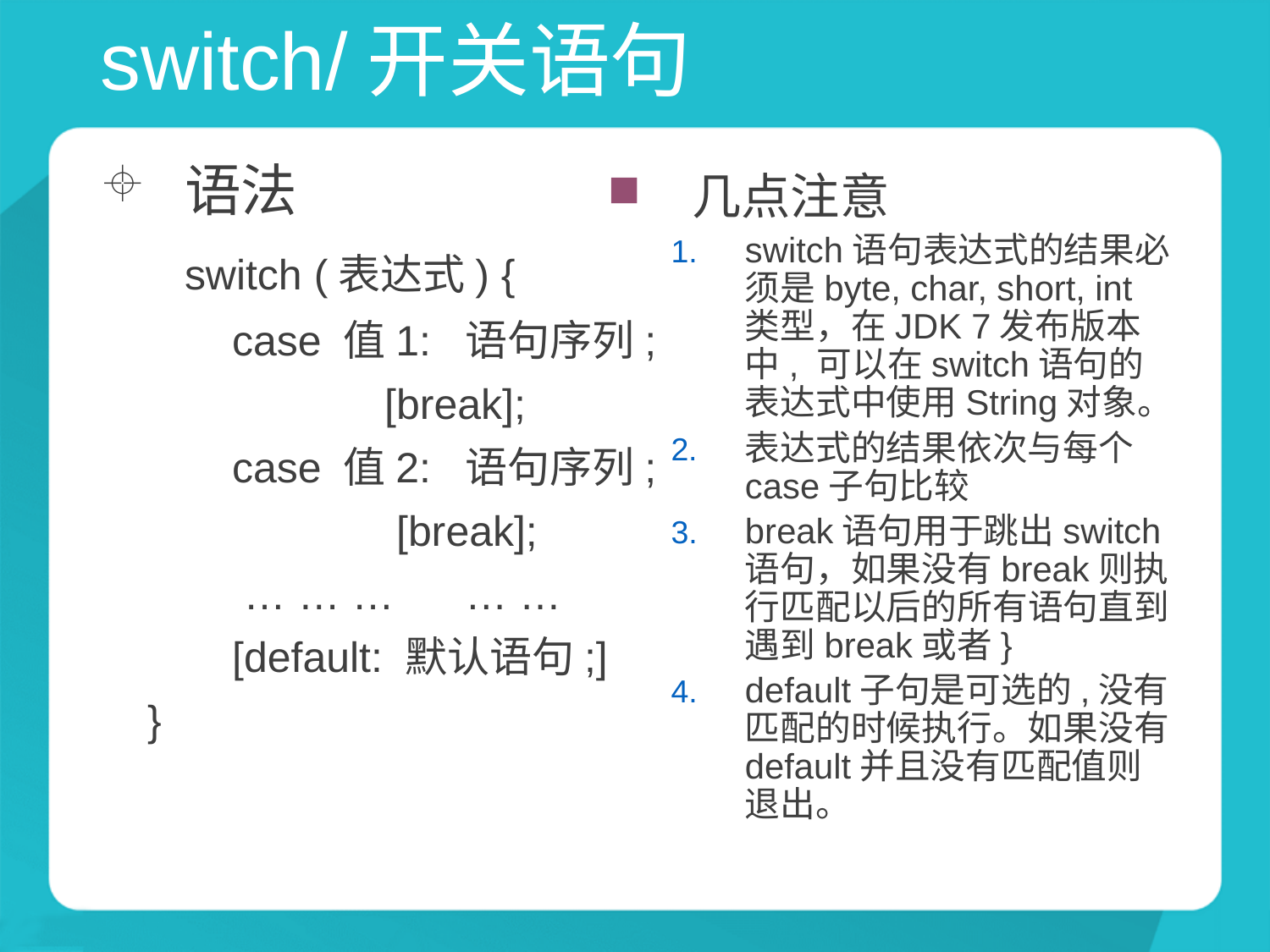

# switch/开关语句
语法
	switch (表达式) {
	    case 值1:  语句序列;
                        [break];
	    case 值2:  语句序列;
                         [break];
	     … … …      … …
	    [default: 默认语句;]
    }
几点注意
switch语句表达式的结果必须是byte, char, short, int 类型，在JDK 7发布版本中, 可以在switch语句的表达式中使用String对象。
表达式的结果依次与每个case子句比较
break语句用于跳出switch语句，如果没有break则执行匹配以后的所有语句直到遇到break或者}
default子句是可选的,没有匹配的时候执行。如果没有default并且没有匹配值则退出。